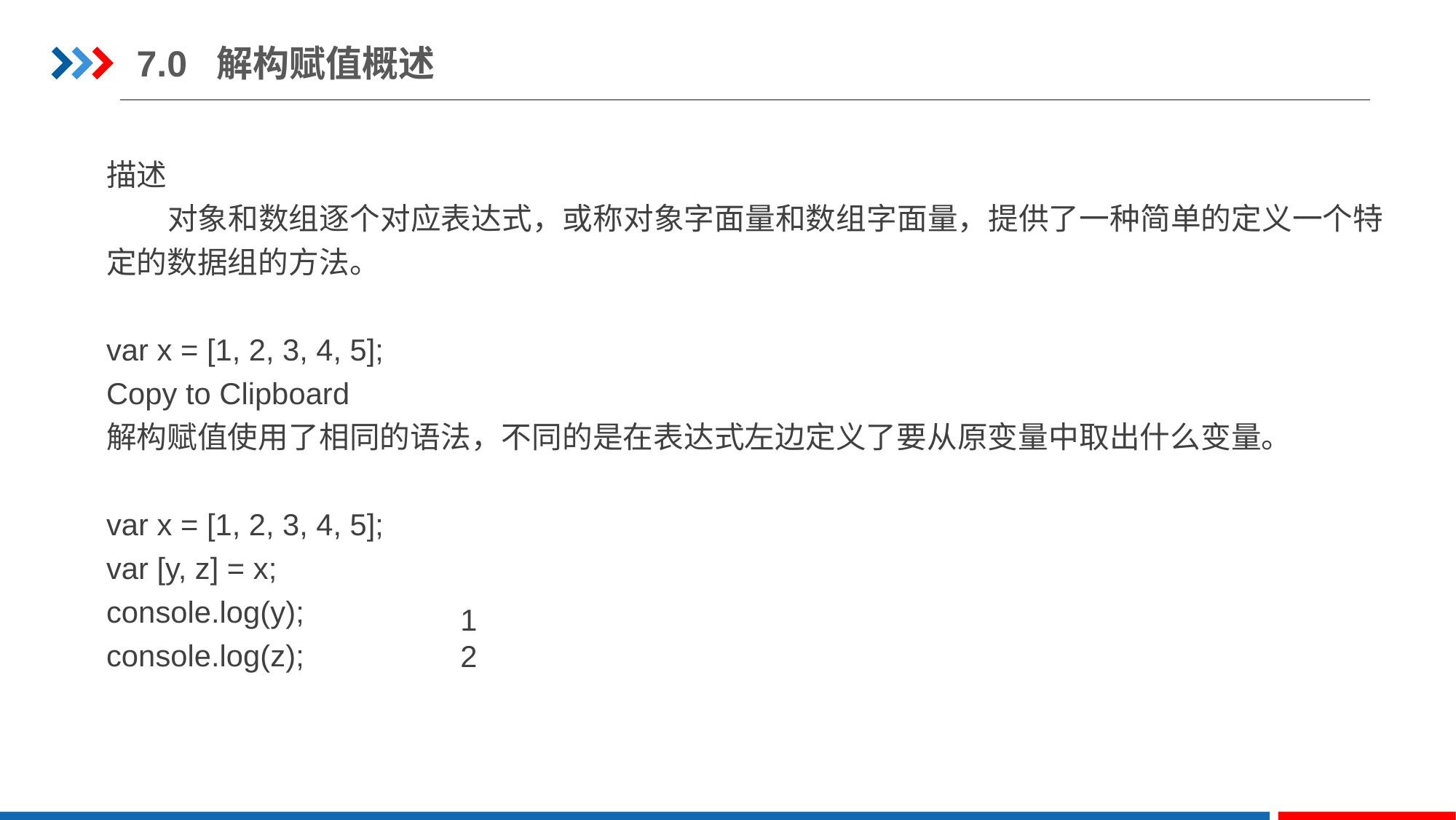

7.0  解构赋值概述
描述
        对象和数组逐个对应表达式，或称对象字面量和数组字面量，提供了一种简单的定义一个特
定的数据组的方法。

var x = [1, 2, 3, 4, 5];
Copy to Clipboard
解构赋值使用了相同的语法，不同的是在表达式左边定义了要从原变量中取出什么变量。

var x = [1, 2, 3, 4, 5];
var [y, z] = x;
console.log(y);
console.log(z);
1
2